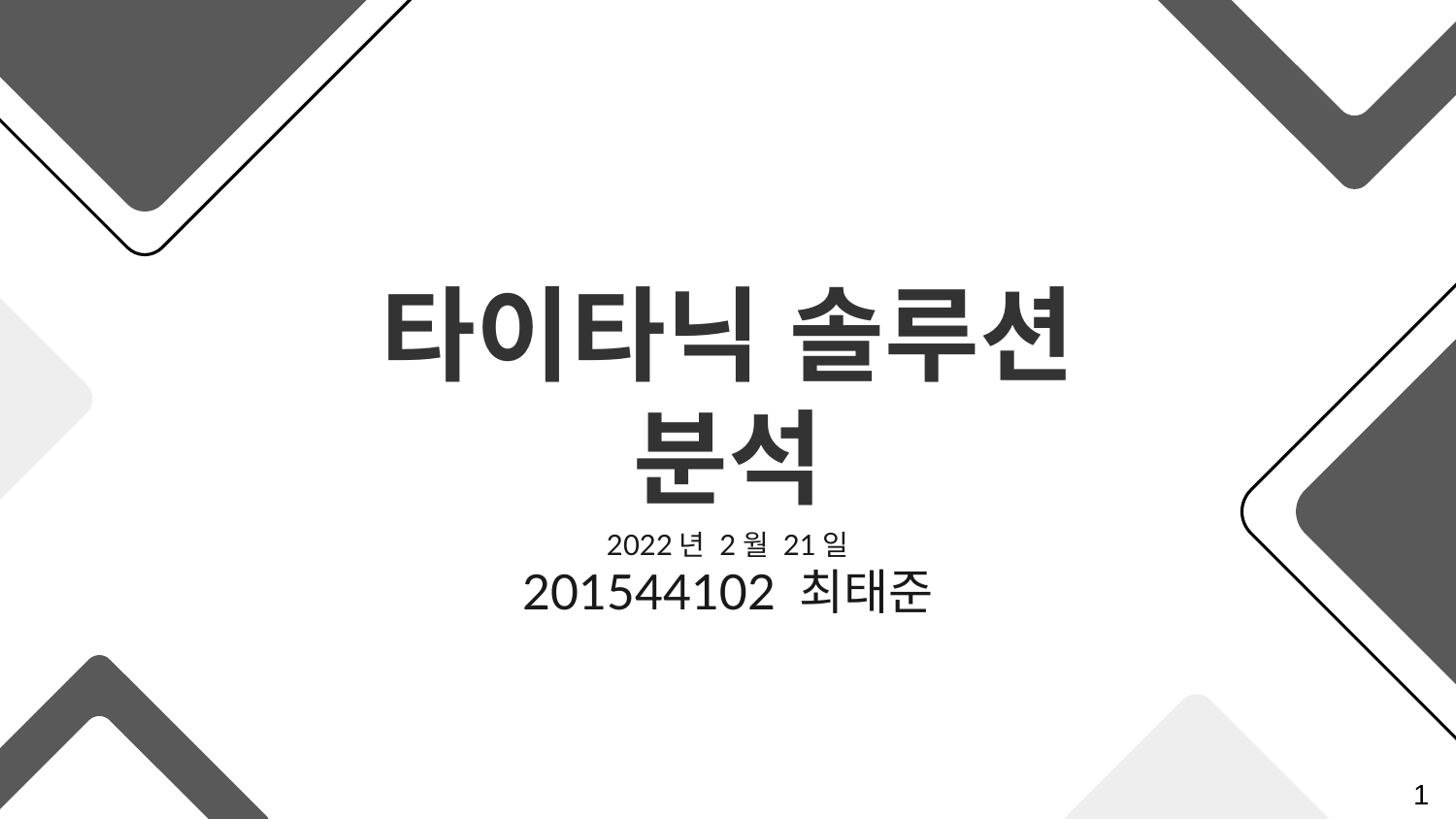

# 타이타닉 솔루션 분석
2022년 2월 21일
201544102 최태준